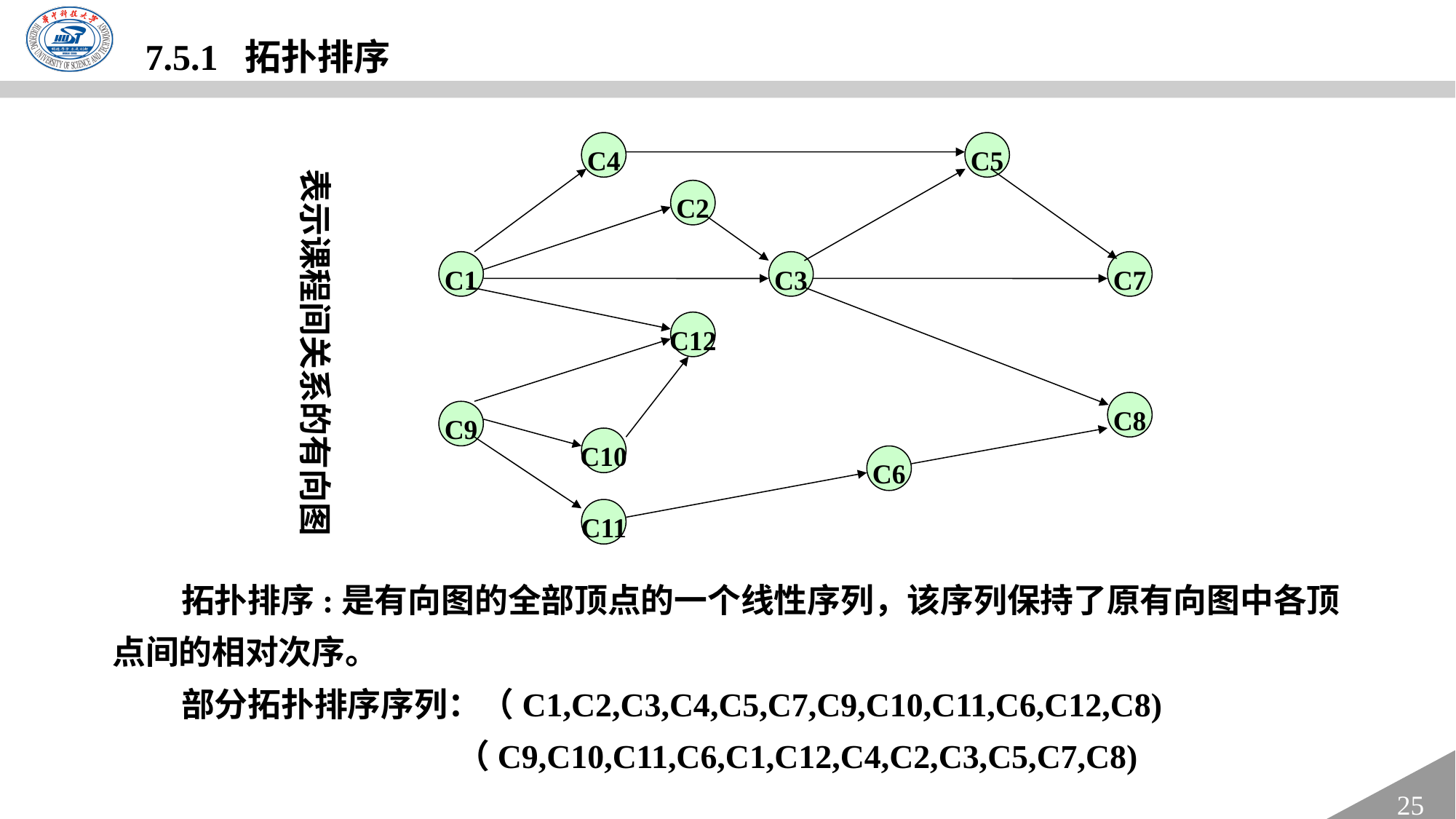

7.5.1  拓扑排序
C4
C5

C2

C1
C3
C7

C12

C8
C9

C10

C6

C11
表示课程间关系的有向图

        拓扑排序:是有向图的全部顶点的一个线性序列，该序列保持了原有向图中各顶点间的相对次序。
        部分拓扑排序序列：（C1,C2,C3,C4,C5,C7,C9,C10,C11,C6,C12,C8)
                                            （C9,C10,C11,C6,C1,C12,C4,C2,C3,C5,C7,C8)